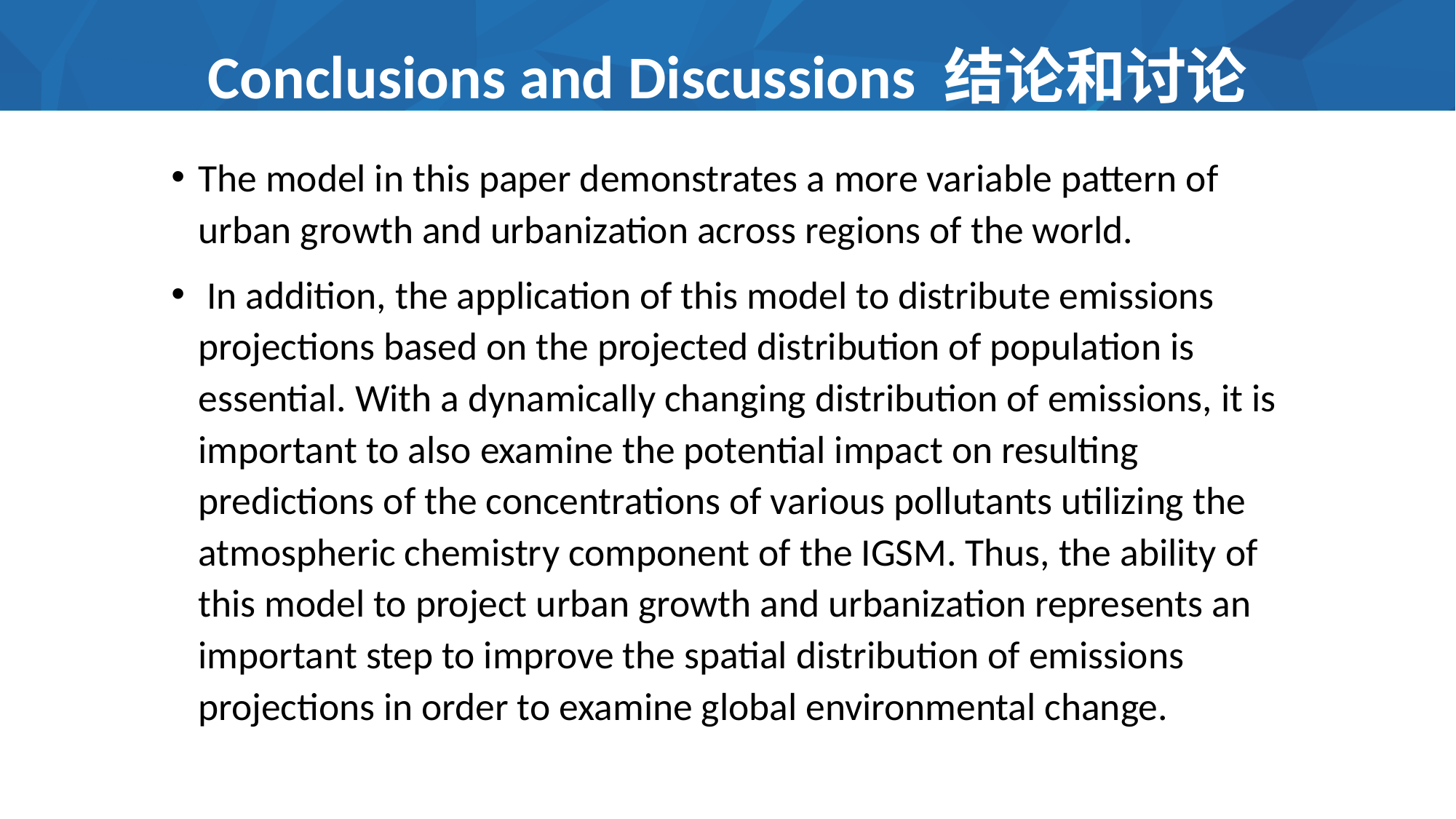

# Conclusions and Discussions 结论和讨论
The model in this paper demonstrates a more variable pattern of urban growth and urbanization across regions of the world.
 In addition, the application of this model to distribute emissions projections based on the projected distribution of population is essential. With a dynamically changing distribution of emissions, it is important to also examine the potential impact on resulting predictions of the concentrations of various pollutants utilizing the atmospheric chemistry component of the IGSM. Thus, the ability of this model to project urban growth and urbanization represents an important step to improve the spatial distribution of emissions projections in order to examine global environmental change.